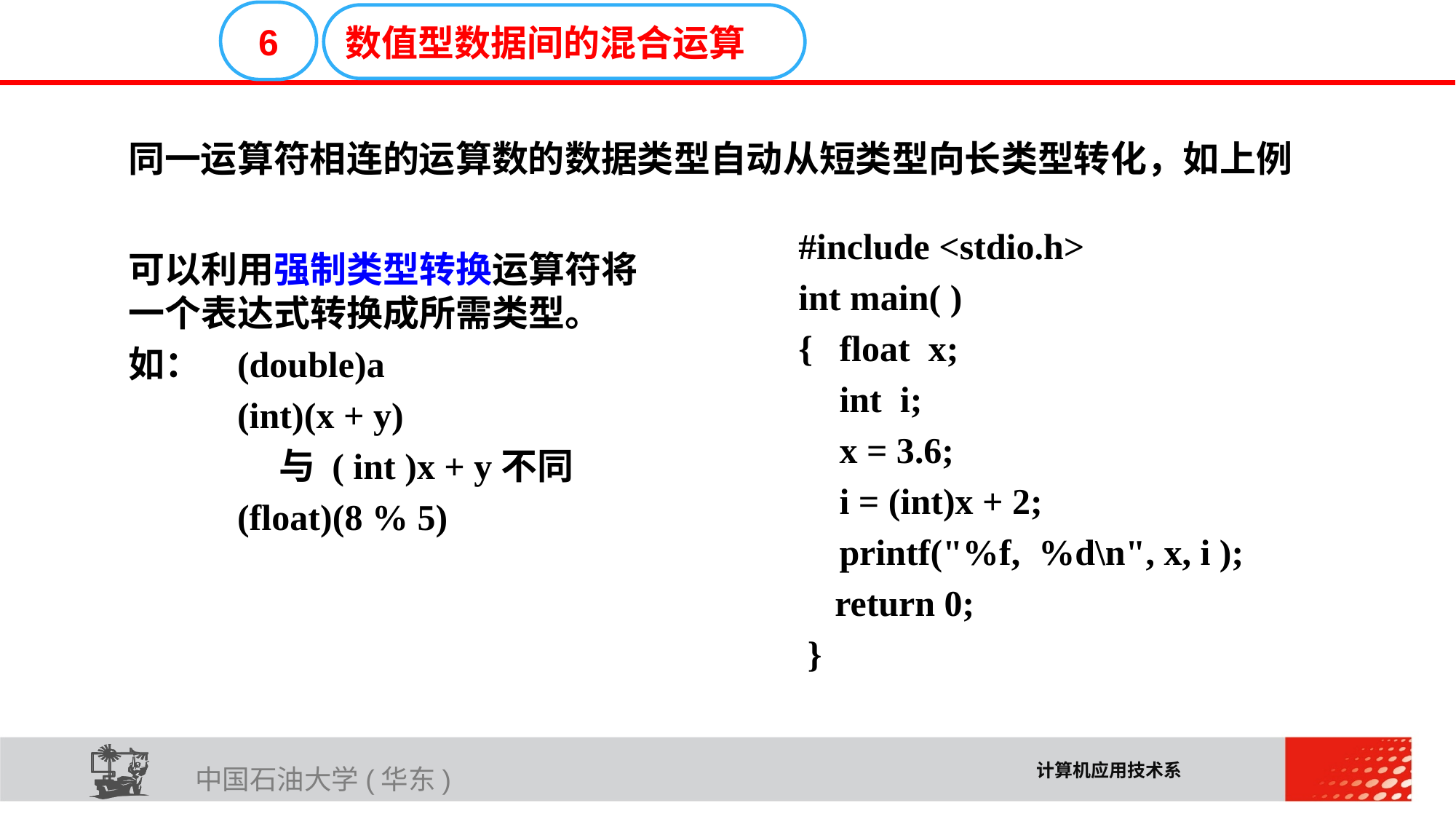

E6636B02012BD195C019CE06C16E30F4C33D02E32711A616D0819A1A3DEC08F98FFCE503BC41BA966B45D6F0472B73A72FC0F2BE2AA537FE6A04217657FCC2FDBF2DB6715F2B3FB871C24A61410
6
数值型数据间的混合运算
同一运算符相连的运算数的数据类型自动从短类型向长类型转化，如上例
#include <stdio.h>
int main( )
{	float  x;
	int  i;
	x = 3.6;
	i = (int)x + 2;
	printf("%f,  %d\n", x, i );
    return 0;
 }
可以利用强制类型转换运算符将一个表达式转换成所需类型。
如：	(double)a
	(int)(x + y)
	    与 ( int )x + y不同
	(float)(8 % 5)
51